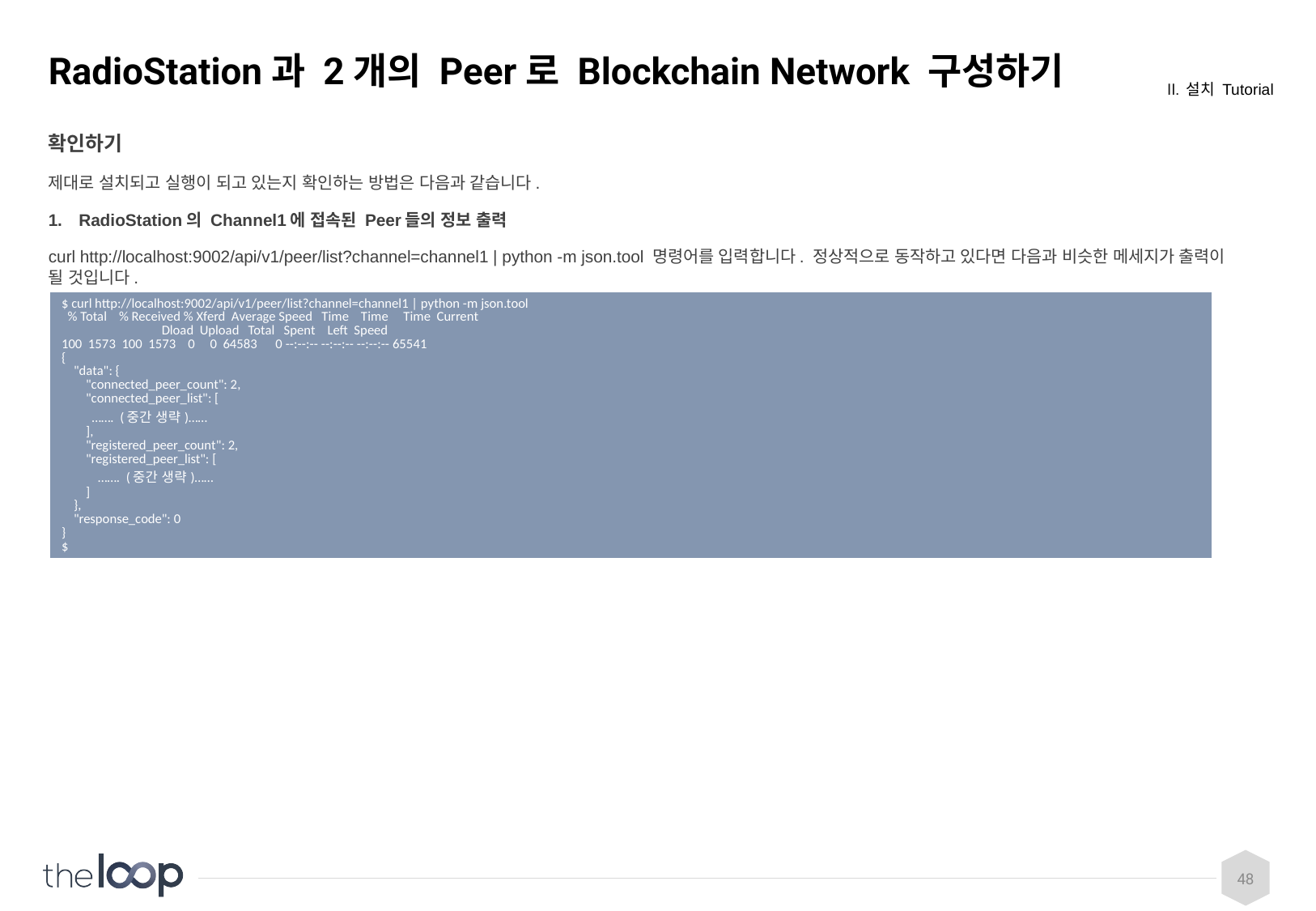

# RadioStation과 2개의 Peer로 Blockchain Network 구성하기
II. 설치 Tutorial

확인하기
제대로 설치되고 실행이 되고 있는지 확인하는 방법은 다음과 같습니다.
RadioStation의 Channel1에 접속된 Peer들의 정보 출력
curl http://localhost:9002/api/v1/peer/list?channel=channel1 | python -m json.tool 명령어를 입력합니다. 정상적으로 동작하고 있다면 다음과 비슷한 메세지가 출력이 될 것입니다.

| $ curl http://localhost:9002/api/v1/peer/list?channel=channel1 | python -m json.tool % Total % Received % Xferd Average Speed Time Time Time Current Dload Upload Total Spent Left Speed 100 1573 100 1573 0 0 64583 0 --:--:-- --:--:-- --:--:-- 65541 { "data": { "connected\_peer\_count": 2, "connected\_peer\_list": [ ……. (중간 생략)…… ], "registered\_peer\_count": 2, "registered\_peer\_list": [ ……. (중간 생략)…… ] }, "response\_code": 0 } $ |
| --- |
48